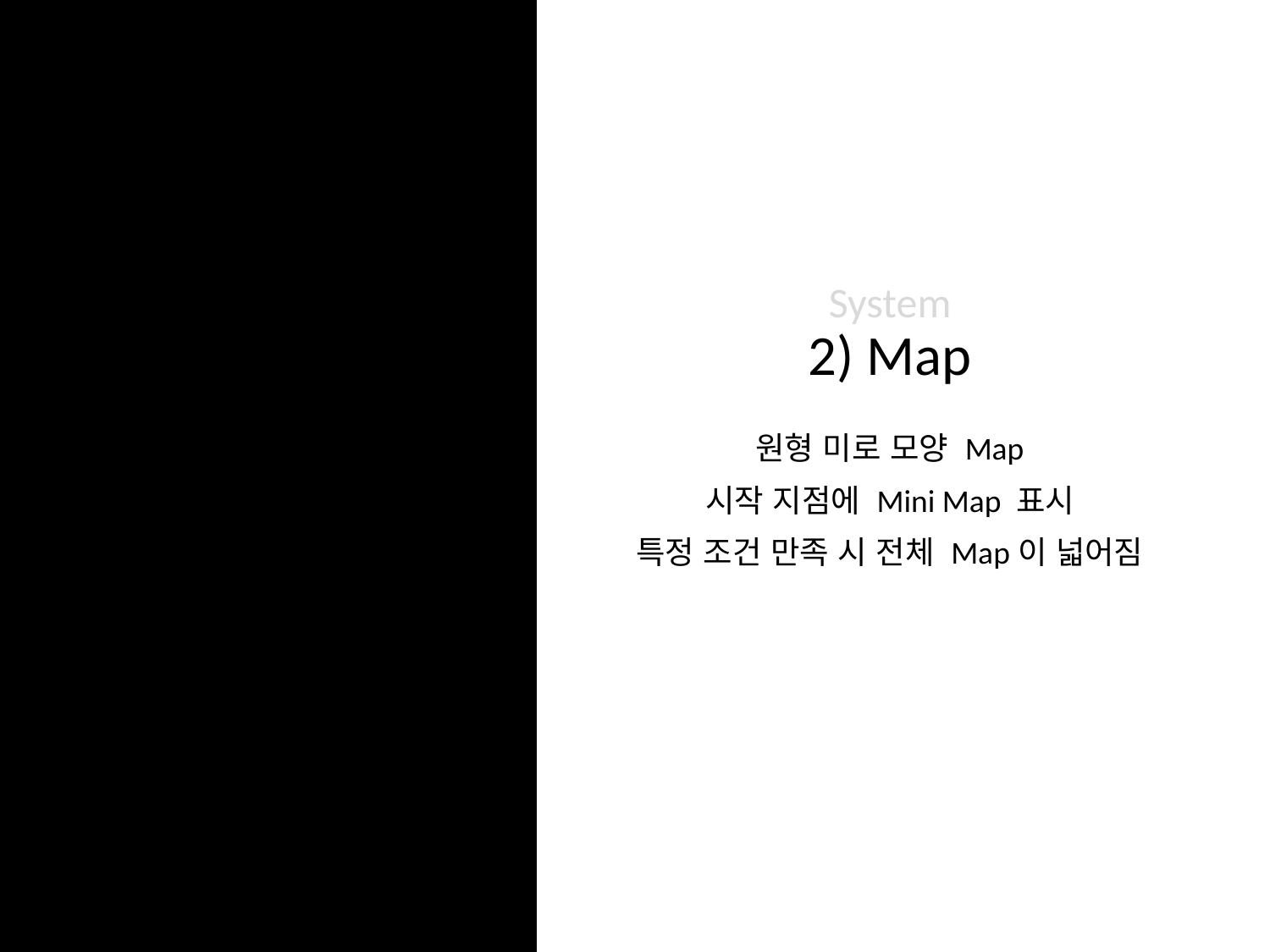

# System 2) Map
원형 미로 모양 Map
시작 지점에 Mini Map 표시
특정 조건 만족 시 전체 Map이 넓어짐